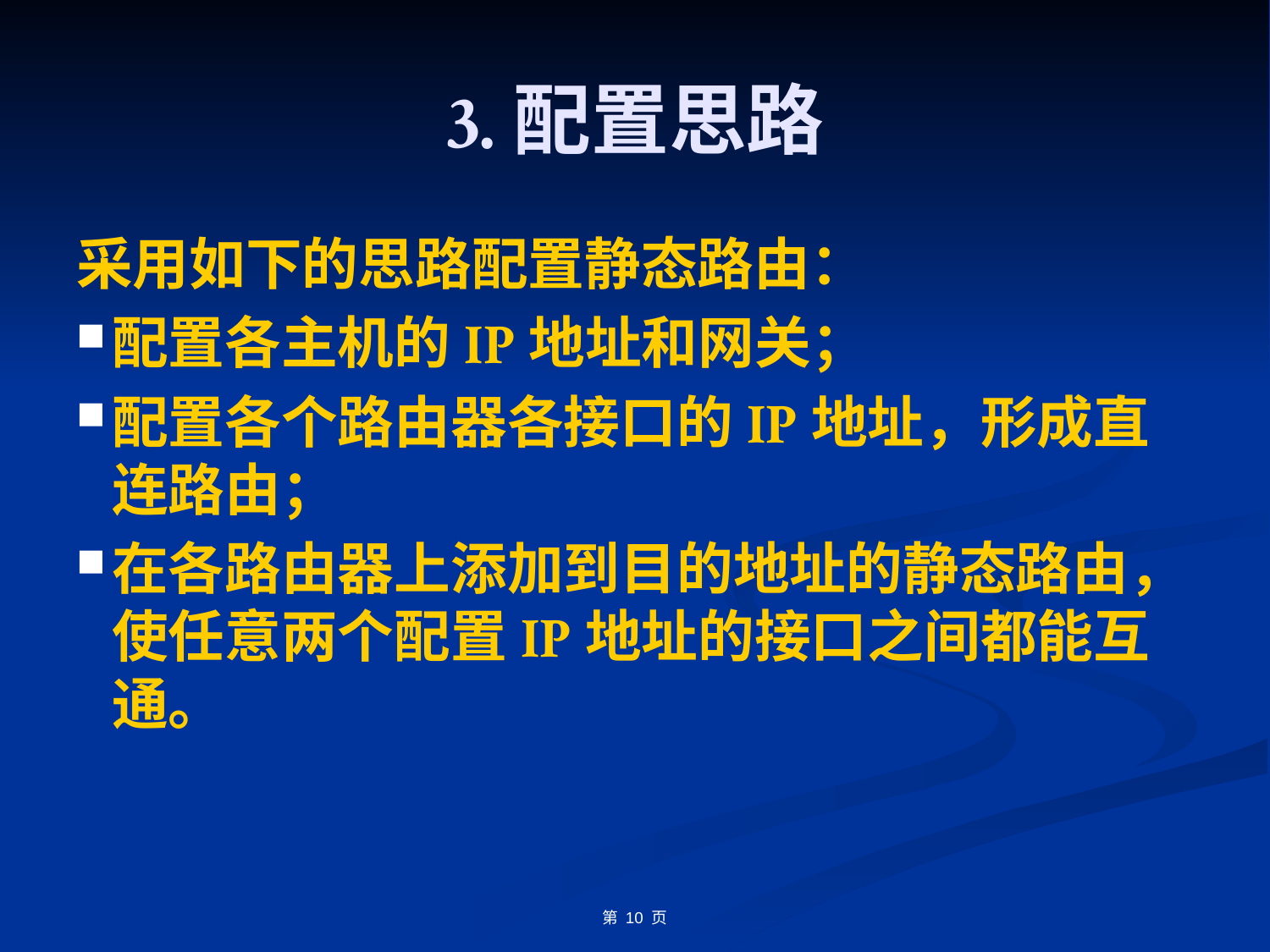

# 3.配置思路
采用如下的思路配置静态路由：
配置各主机的IP地址和网关；
配置各个路由器各接口的IP地址，形成直连路由；
在各路由器上添加到目的地址的静态路由，使任意两个配置IP地址的接口之间都能互通。
第 10 页